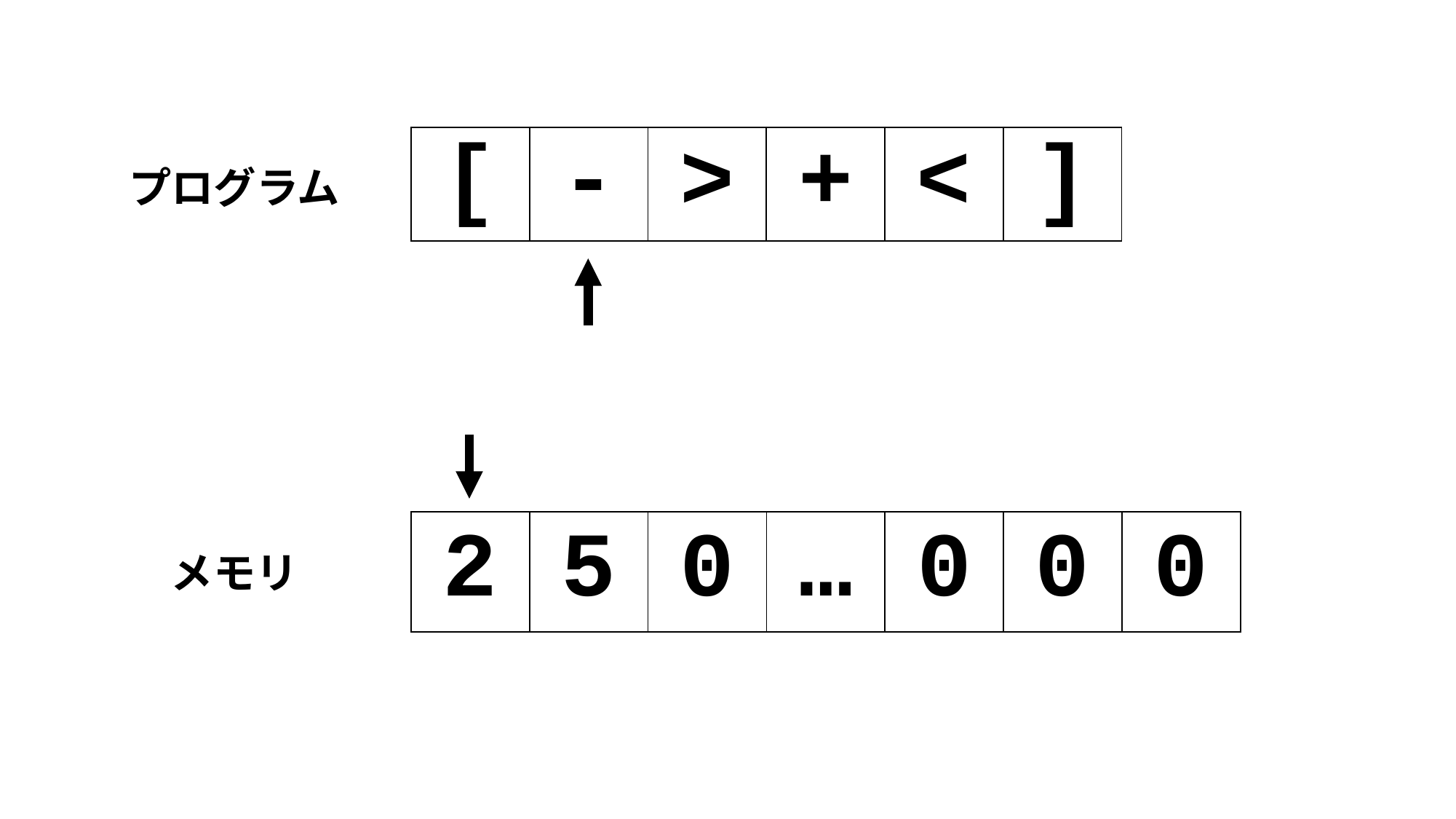

| [ | - | > | + | < | ] |
| --- | --- | --- | --- | --- | --- |
プログラム
| 2 | 5 | 0 | … | 0 | 0 | 0 |
| --- | --- | --- | --- | --- | --- | --- |
メモリ